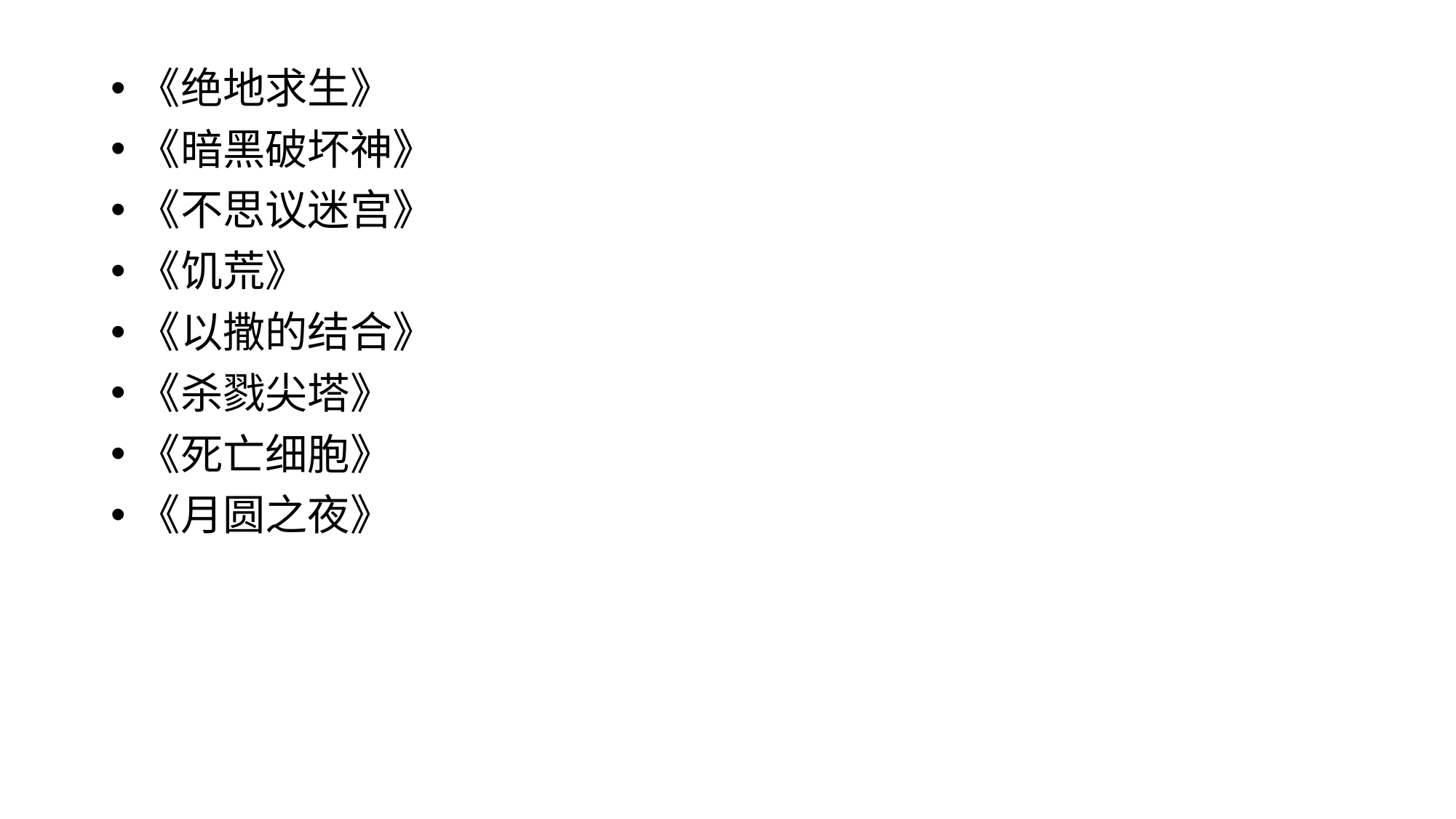

《绝地求生》
《暗黑破坏神》
《不思议迷宫》
《饥荒》
《以撒的结合》
《杀戮尖塔》
《死亡细胞》
《月圆之夜》